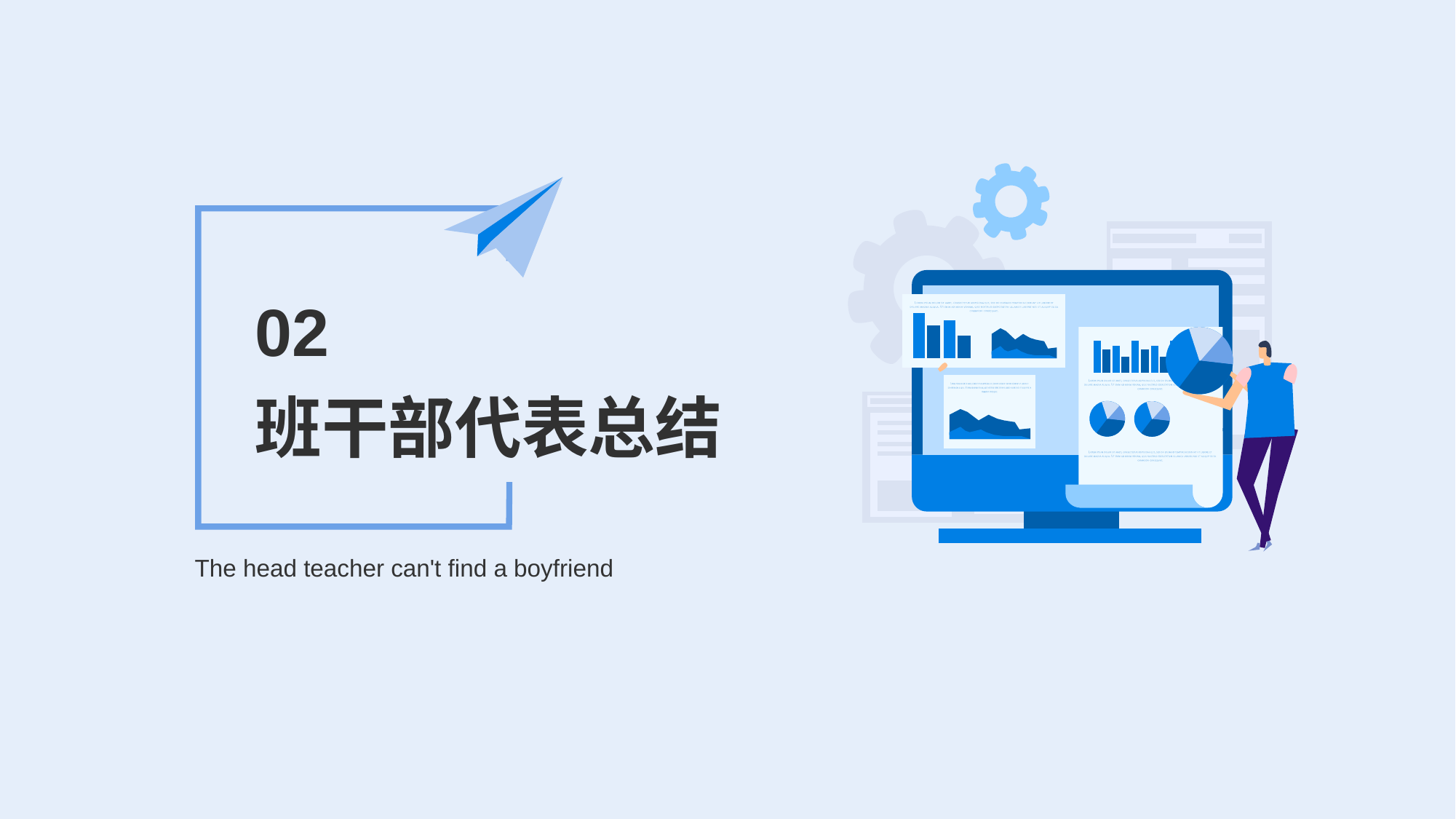

02
班干部代表总结
The head teacher can't find a boyfriend